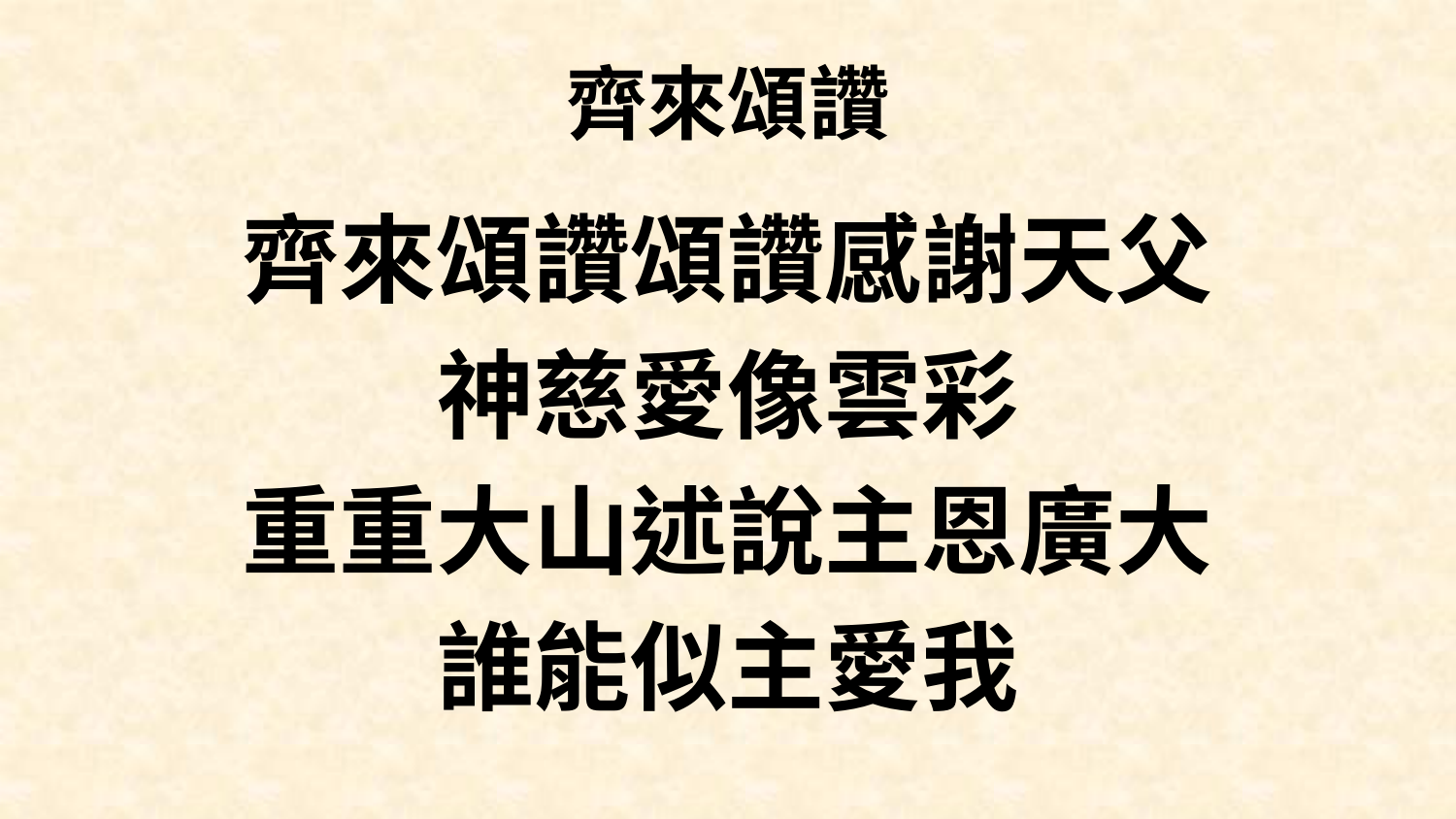

# 齊來頌讚
齊來頌讚頌讚感謝天父
神慈愛像雲彩
重重大山述說主恩廣大
誰能似主愛我